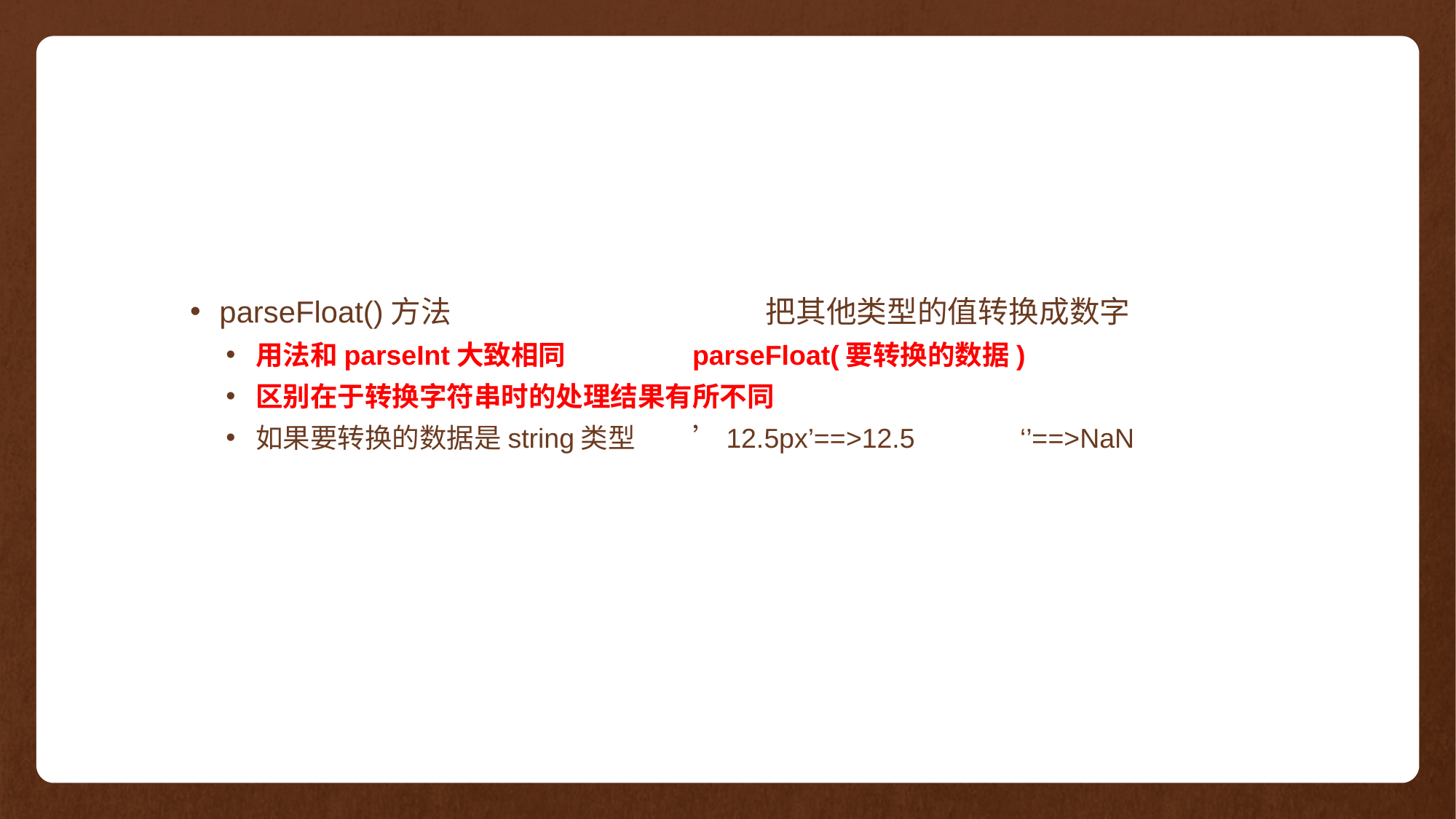

parseFloat()方法			把其他类型的值转换成数字
用法和parseInt大致相同		parseFloat(要转换的数据)
区别在于转换字符串时的处理结果有所不同
如果要转换的数据是string类型	’12.5px’==>12.5	‘’==>NaN